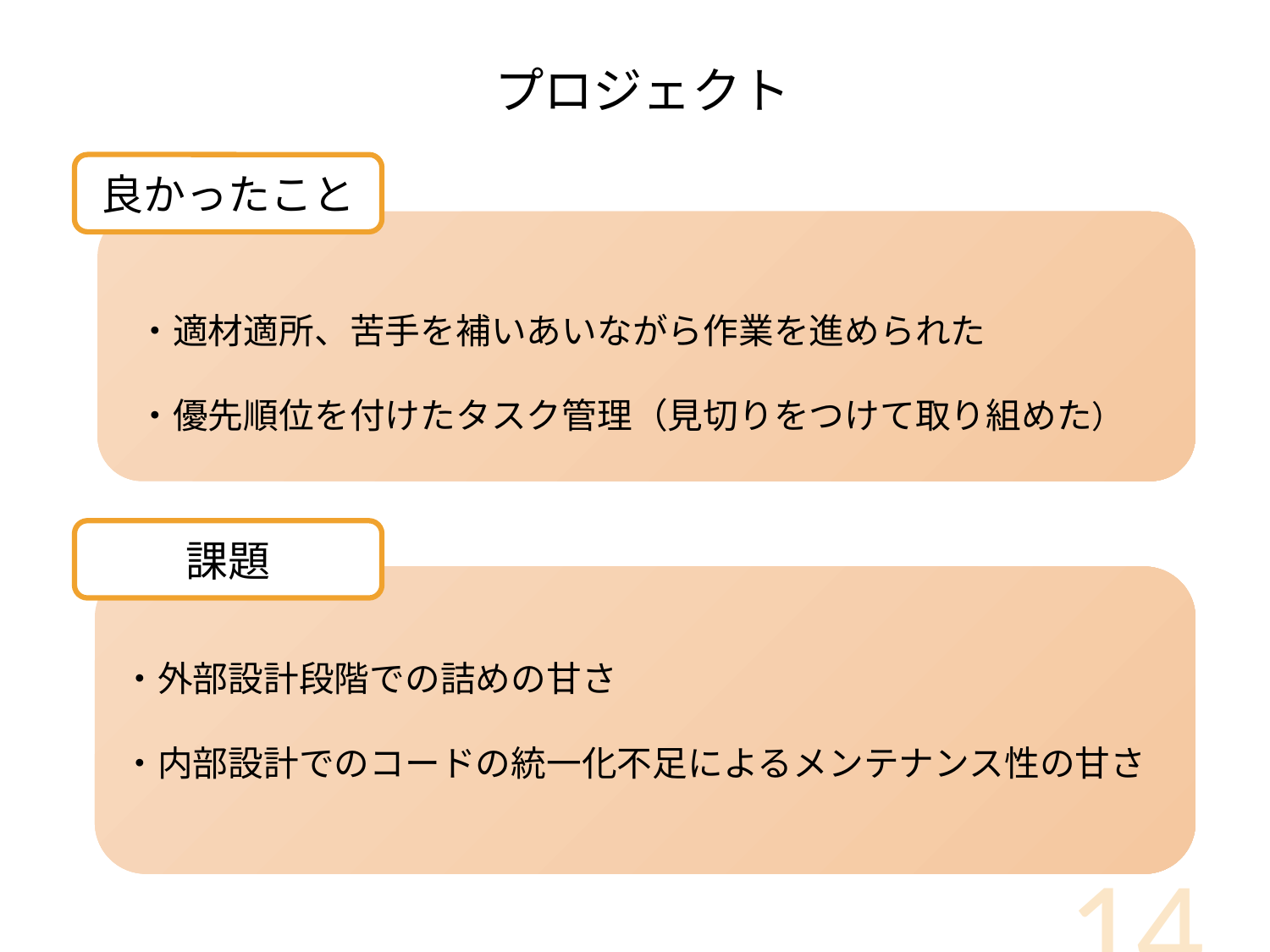

プロジェクト
良かったこと

・適材適所、苦手を補いあいながら作業を進められた
・優先順位を付けたタスク管理（見切りをつけて取り組めた）
課題
・外部設計段階での詰めの甘さ
・内部設計でのコードの統一化不足によるメンテナンス性の甘さ

14